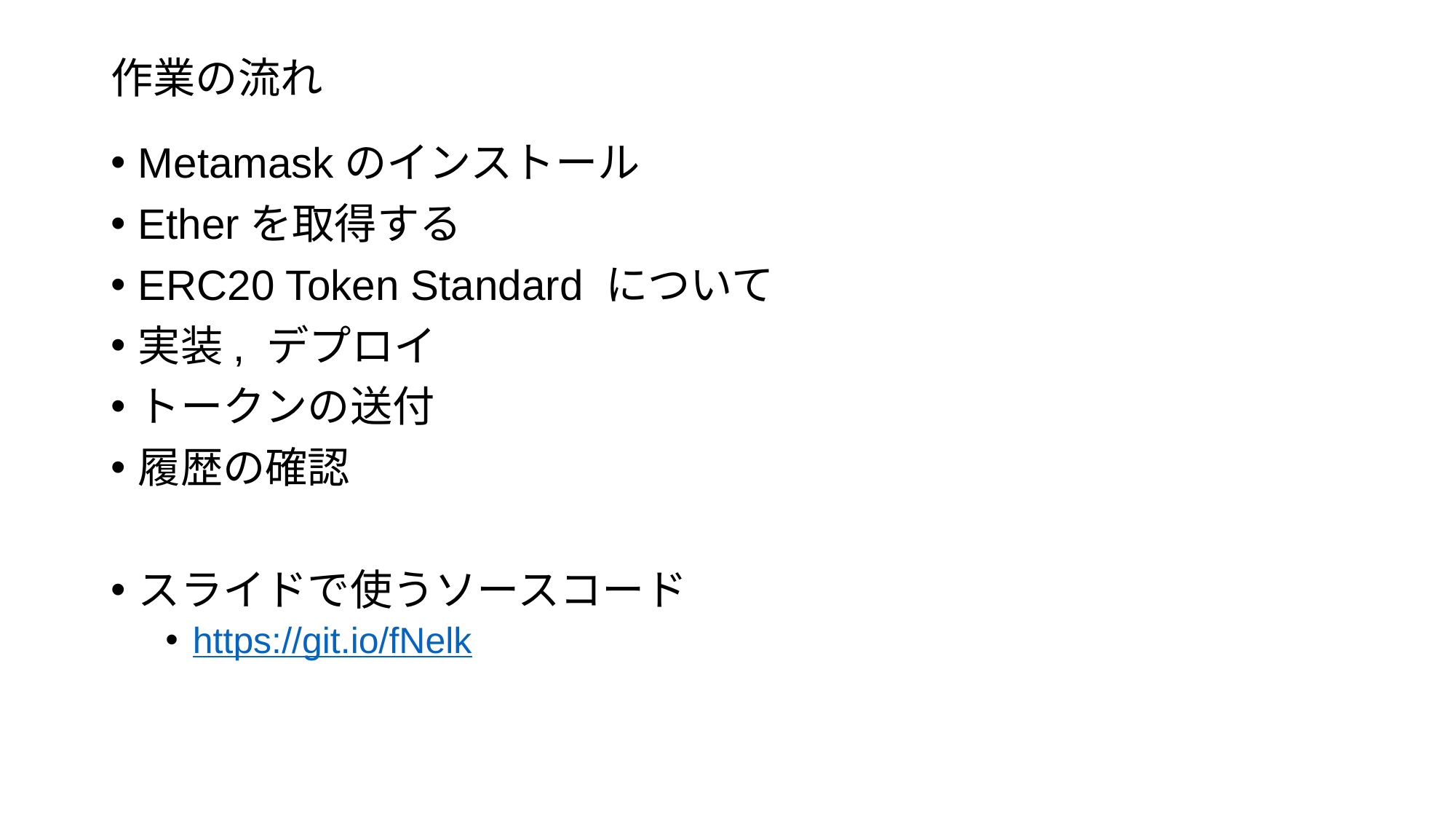

# 作業の流れ
Metamaskのインストール
Etherを取得する
ERC20 Token Standard について
実装, デプロイ
トークンの送付
履歴の確認

スライドで使うソースコード
https://git.io/fNelk